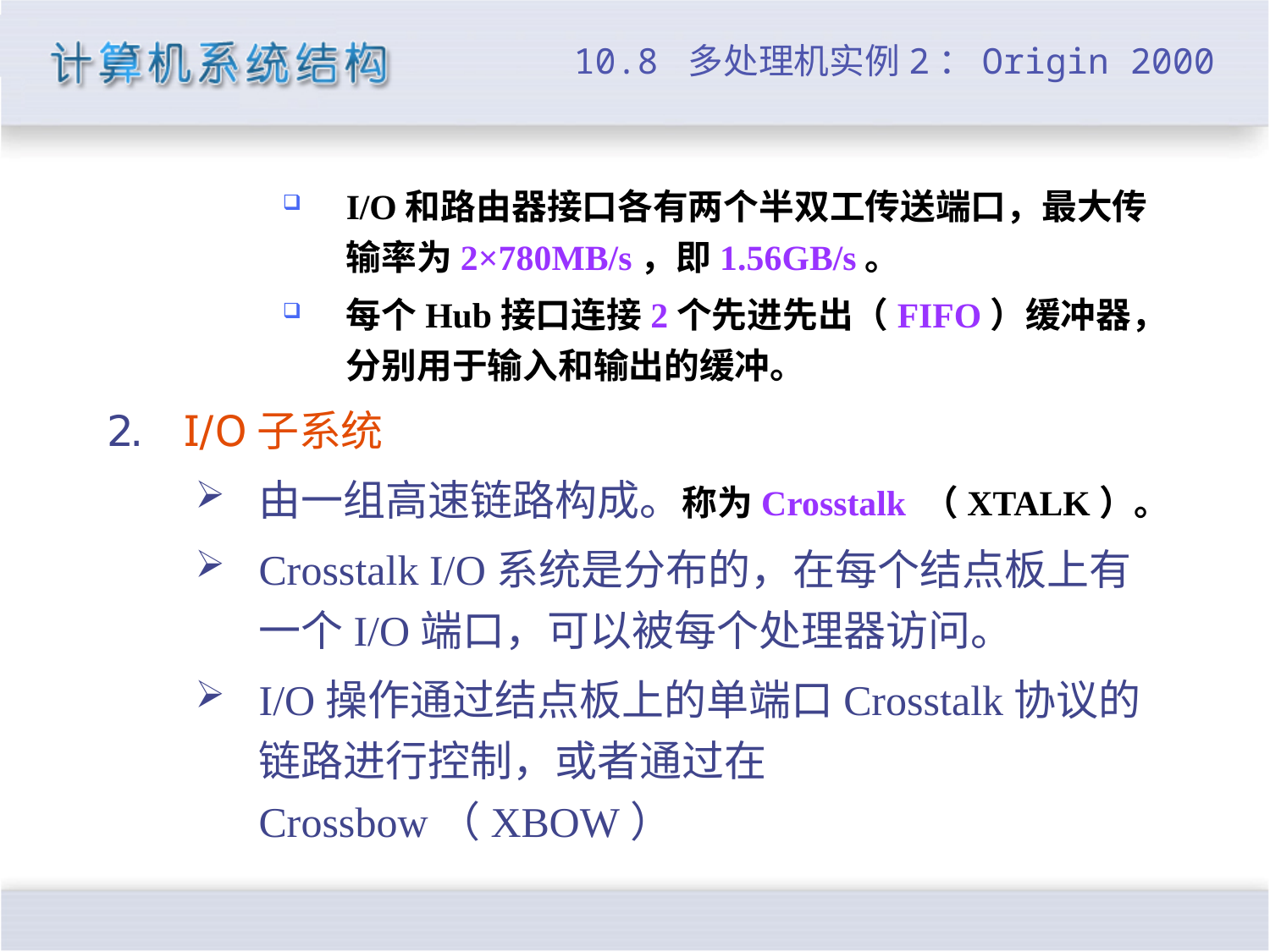

# 10.8 多处理机实例2：Origin 2000
I/O和路由器接口各有两个半双工传送端口，最大传输率为2×780MB/s，即1.56GB/s。
每个Hub接口连接2个先进先出（FIFO）缓冲器，分别用于输入和输出的缓冲。
 I/O子系统
由一组高速链路构成。称为Crosstalk （XTALK）。
Crosstalk I/O系统是分布的，在每个结点板上有一个I/O端口，可以被每个处理器访问。
I/O操作通过结点板上的单端口Crosstalk协议的链路进行控制，或者通过在Crossbow（XBOW）